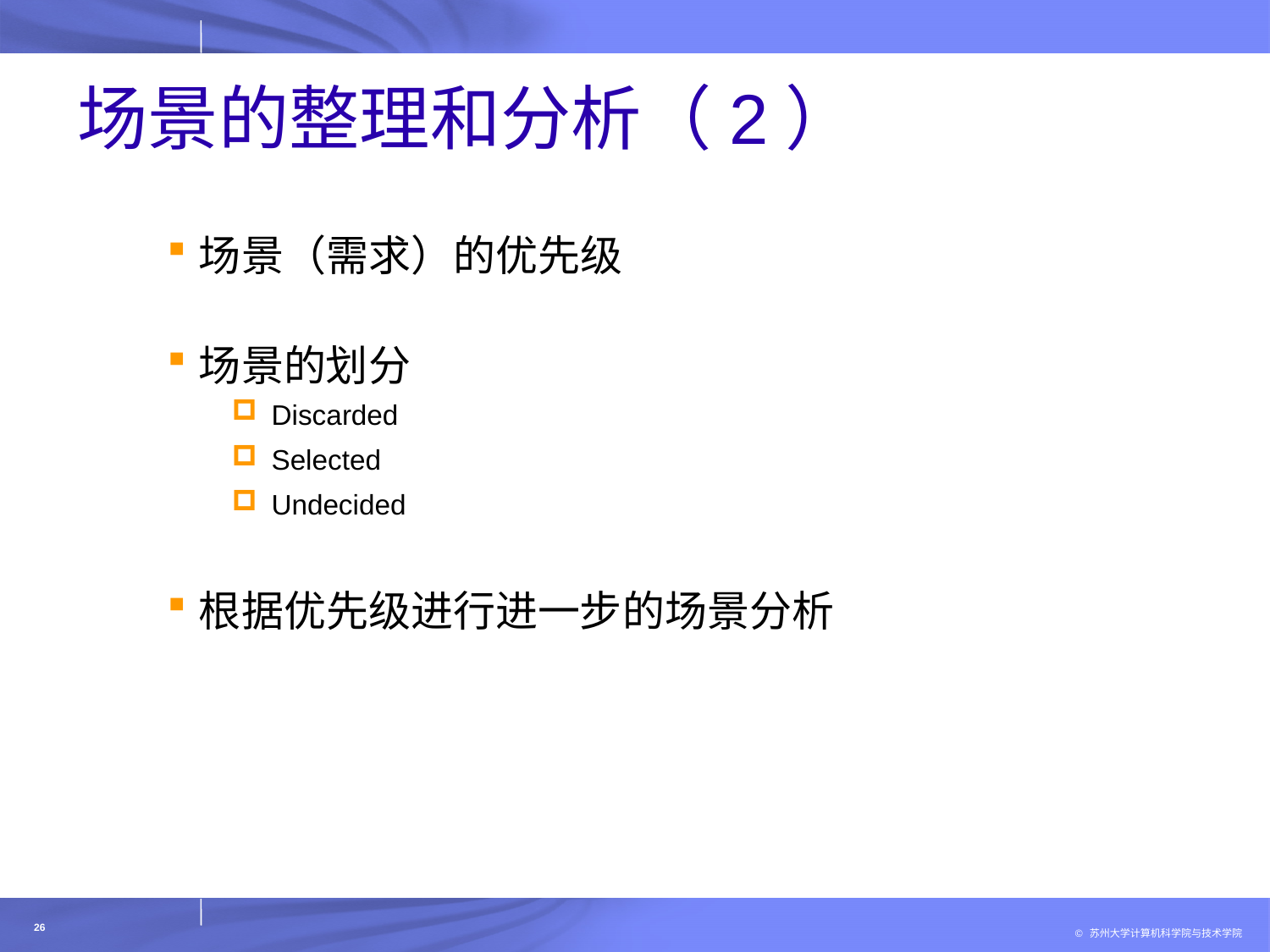

# 场景的整理和分析（2）
场景（需求）的优先级

场景的划分
Discarded
Selected
Undecided

根据优先级进行进一步的场景分析
26